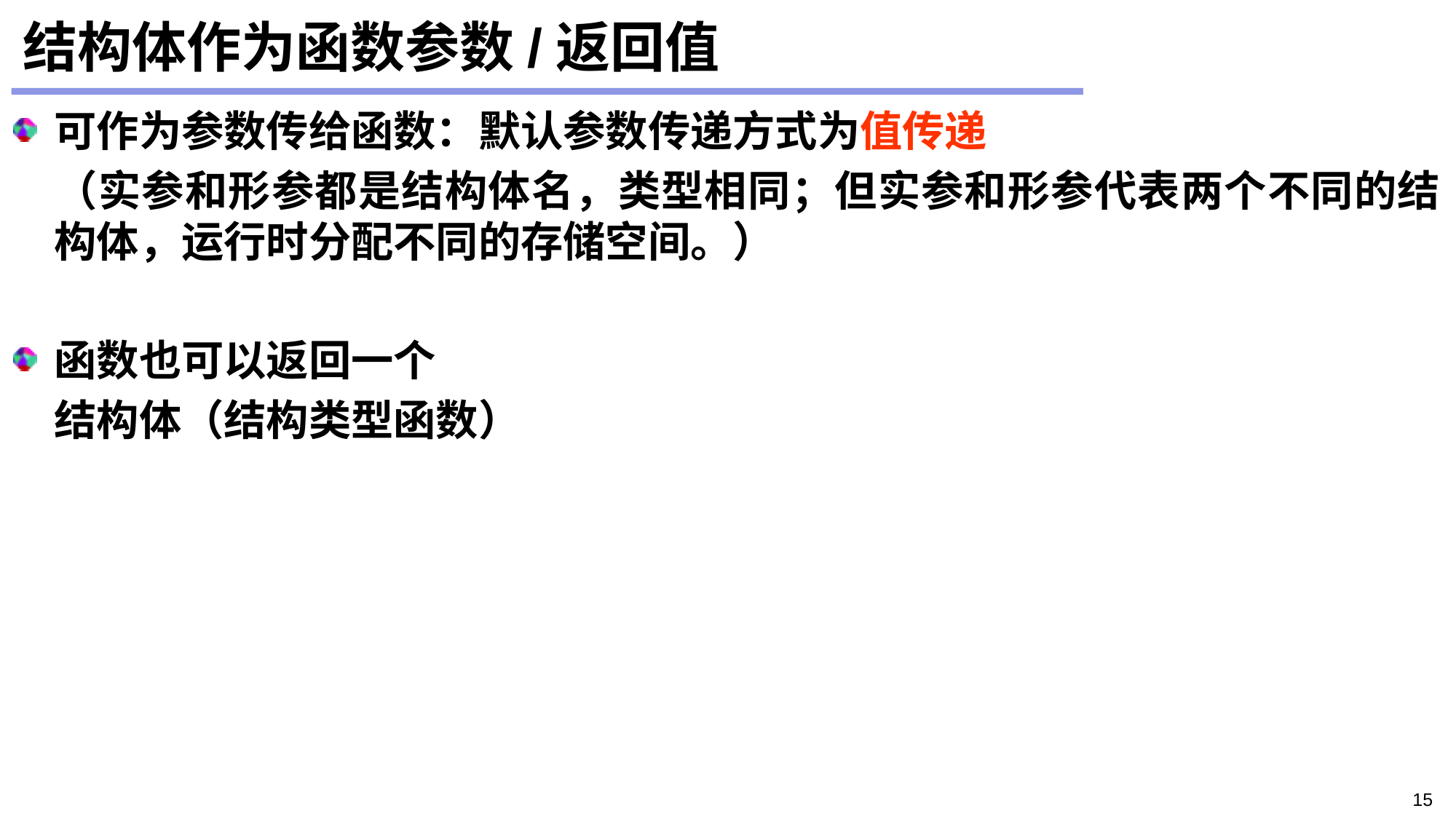

# 结构体作为函数参数/返回值
可作为参数传给函数：默认参数传递方式为值传递
	（实参和形参都是结构体名，类型相同；但实参和形参代表两个不同的结构体，运行时分配不同的存储空间。）

函数也可以返回一个
	结构体（结构类型函数）

15